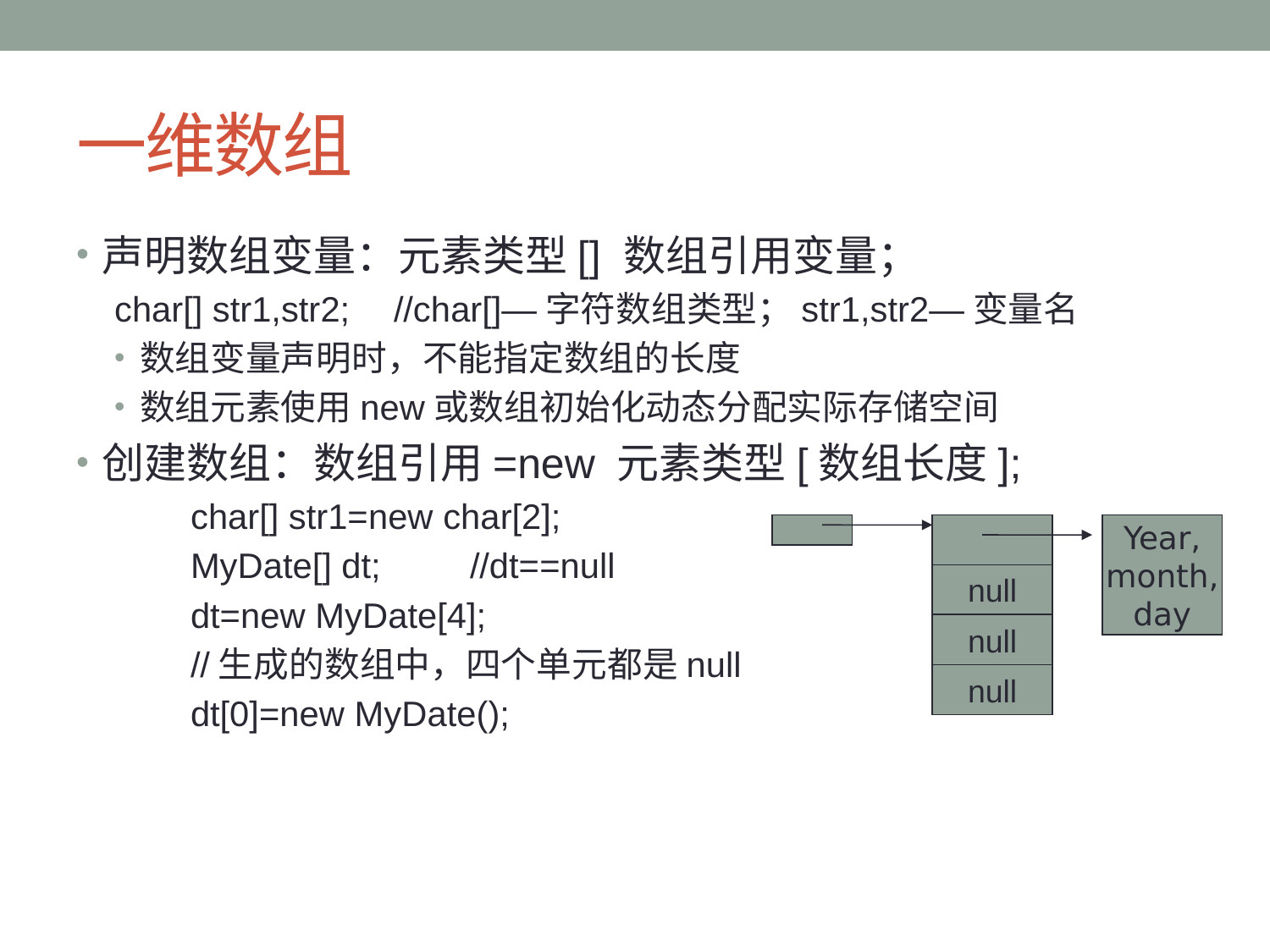

# 一维数组
声明数组变量：元素类型[] 数组引用变量；
char[] str1,str2;	//char[]—字符数组类型；str1,str2—变量名
数组变量声明时，不能指定数组的长度
数组元素使用new或数组初始化动态分配实际存储空间
创建数组：数组引用=new 元素类型[数组长度];
char[] str1=new char[2];
MyDate[] dt;	//dt==null
dt=new MyDate[4];
//生成的数组中，四个单元都是null
dt[0]=new MyDate();

Year,
month,
day

null
null
null